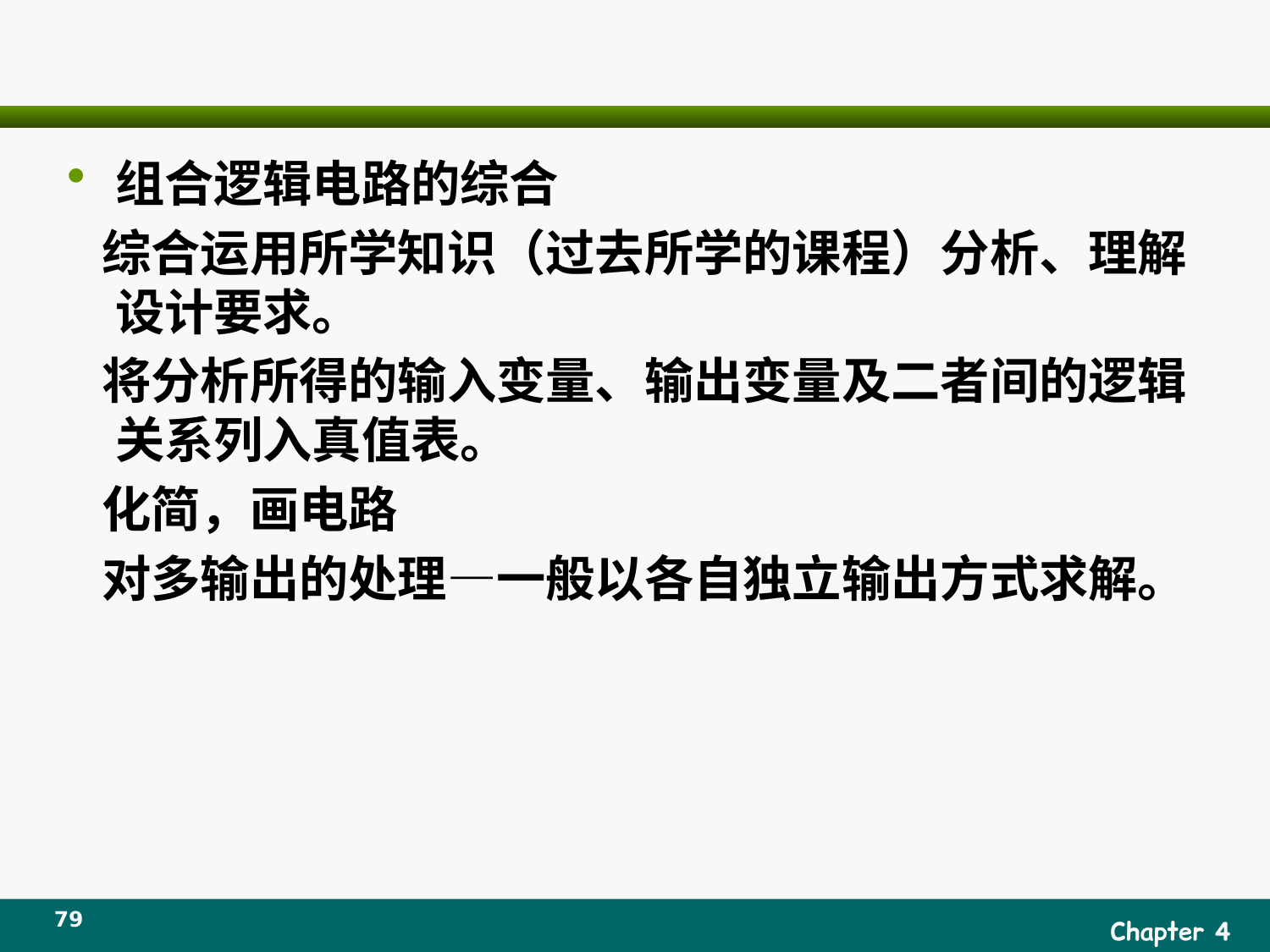

#
组合逻辑电路的综合
  综合运用所学知识（过去所学的课程）分析、理解设计要求。
  将分析所得的输入变量、输出变量及二者间的逻辑关系列入真值表。
  化简，画电路
  对多输出的处理—一般以各自独立输出方式求解。
79
Chapter 4